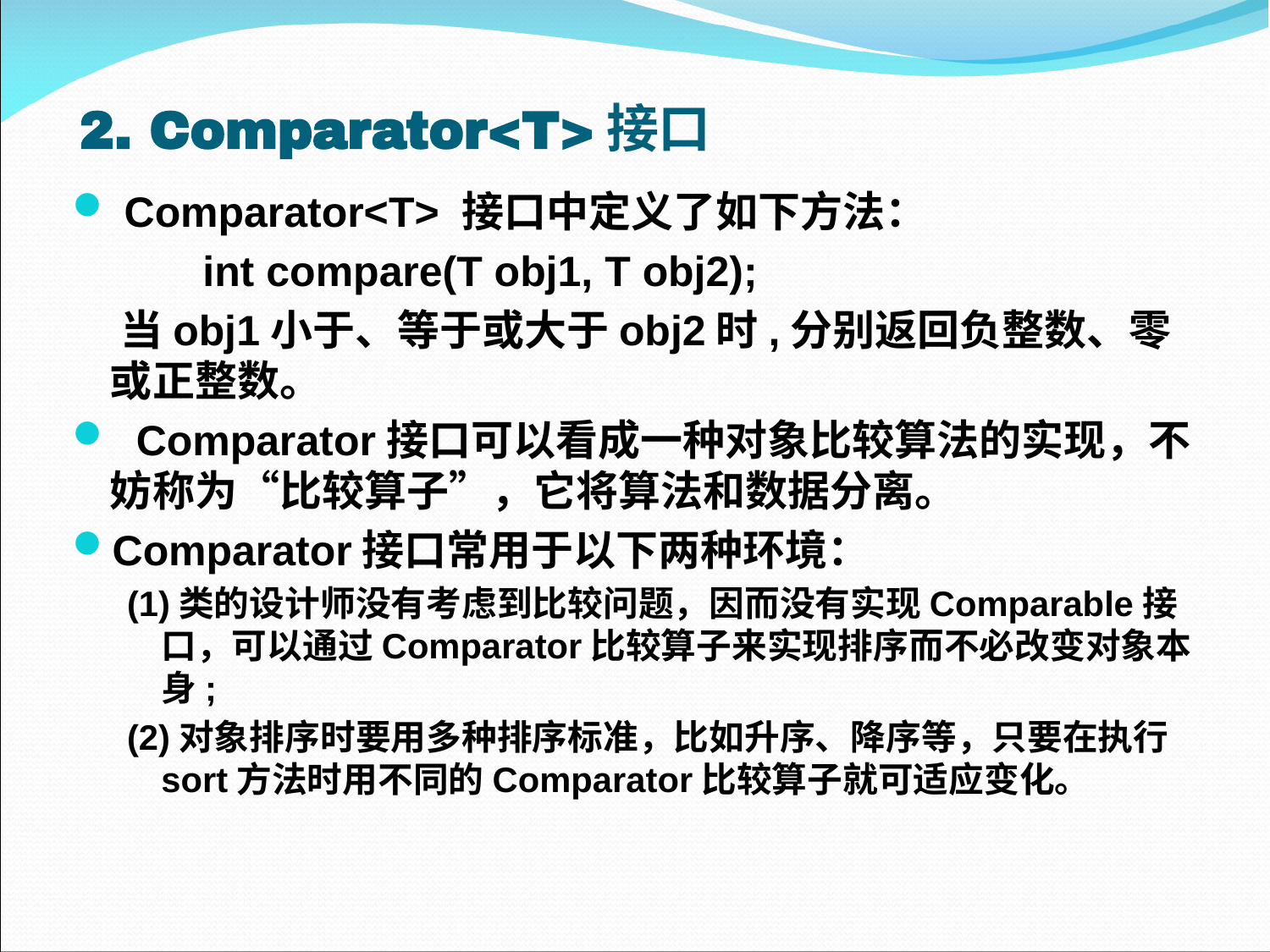

# 2. Comparator<T>接口
 Comparator<T> 接口中定义了如下方法：
           int compare(T obj1, T obj2);
    当obj1小于、等于或大于obj2时,分别返回负整数、零或正整数。
  Comparator接口可以看成一种对象比较算法的实现，不妨称为“比较算子”，它将算法和数据分离。
Comparator接口常用于以下两种环境：
(1)类的设计师没有考虑到比较问题，因而没有实现Comparable接口，可以通过Comparator比较算子来实现排序而不必改变对象本身;
(2)对象排序时要用多种排序标准，比如升序、降序等，只要在执行sort方法时用不同的Comparator比较算子就可适应变化。